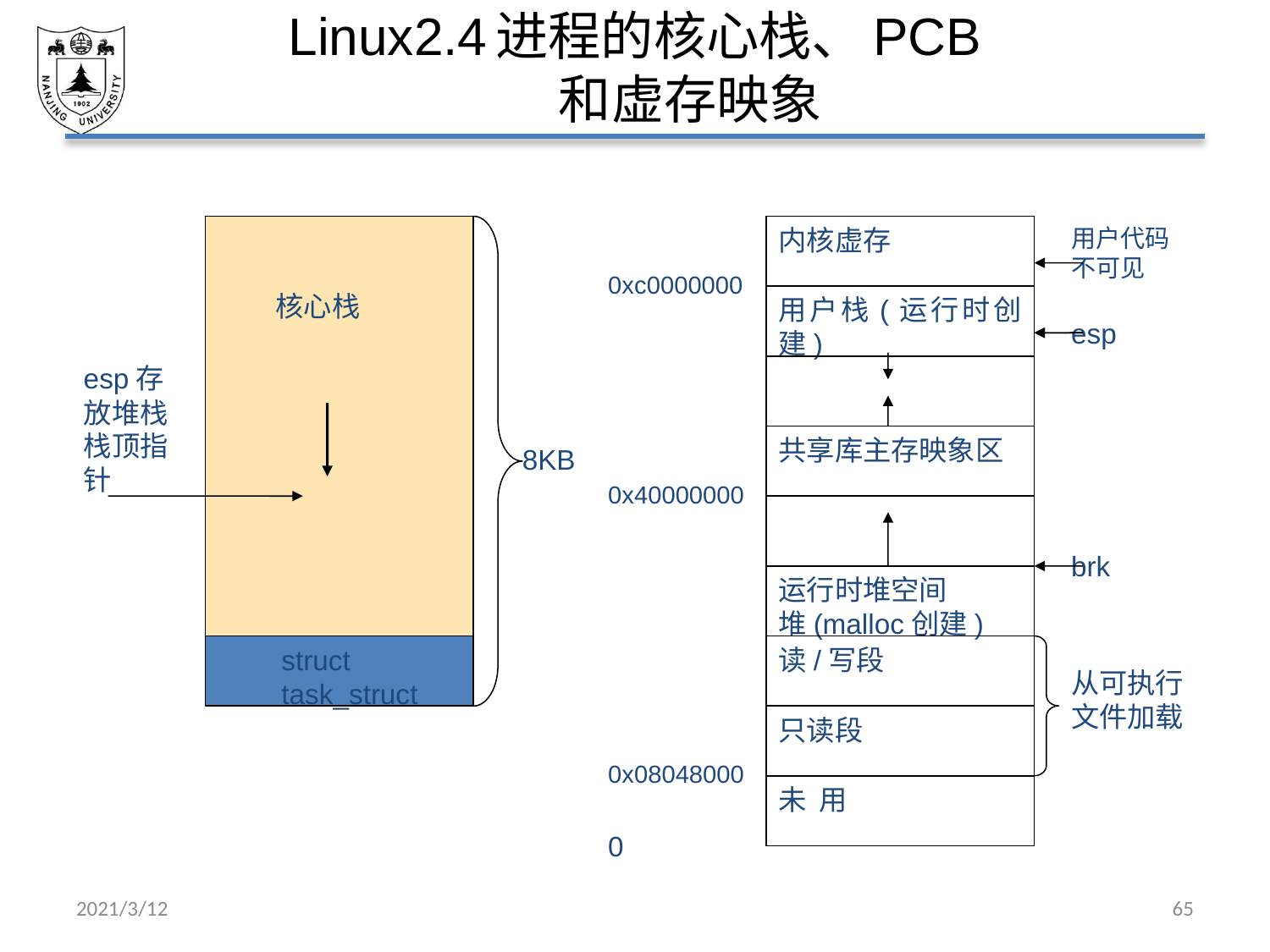

# Linux2.4进程的核心栈、PCB 和虚存映象

          核心栈

esp存放堆栈栈顶指针

8KB

struct task_struct

内核虚存
用户代码
不可见
0xc0000000

用户栈(运行时创建)
esp

共享库主存映象区
0x40000000

brk
运行时堆空间
堆(malloc创建)

读/写段

从可执行文件加载
只读段
0x08048000
未  用
0

2021/3/12
65